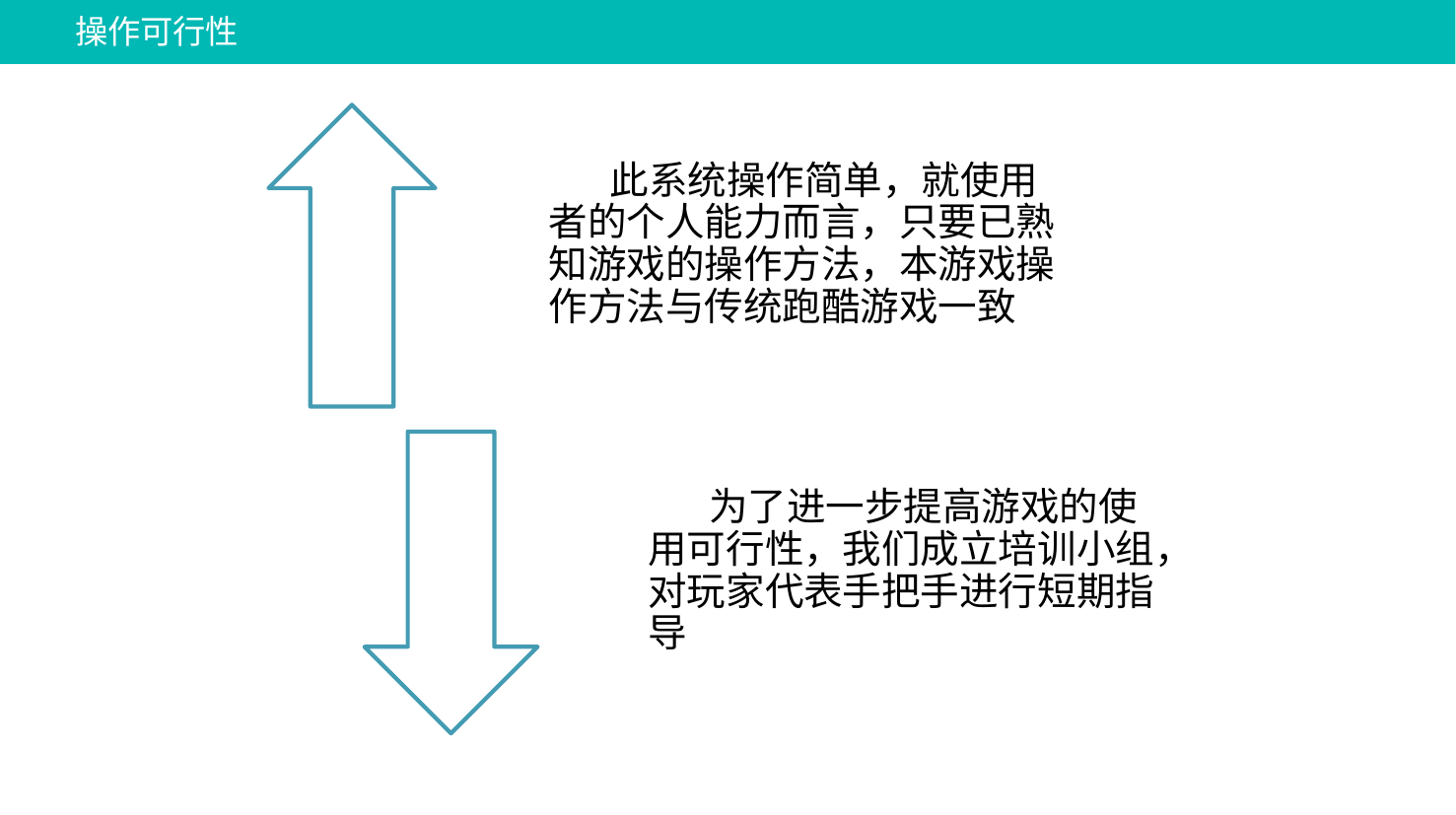

操作可行性
      此系统操作简单，就使用者的个人能力而言，只要已熟知游戏的操作方法，本游戏操作方法与传统跑酷游戏一致
      为了进一步提高游戏的使用可行性，我们成立培训小组，对玩家代表手把手进行短期指导